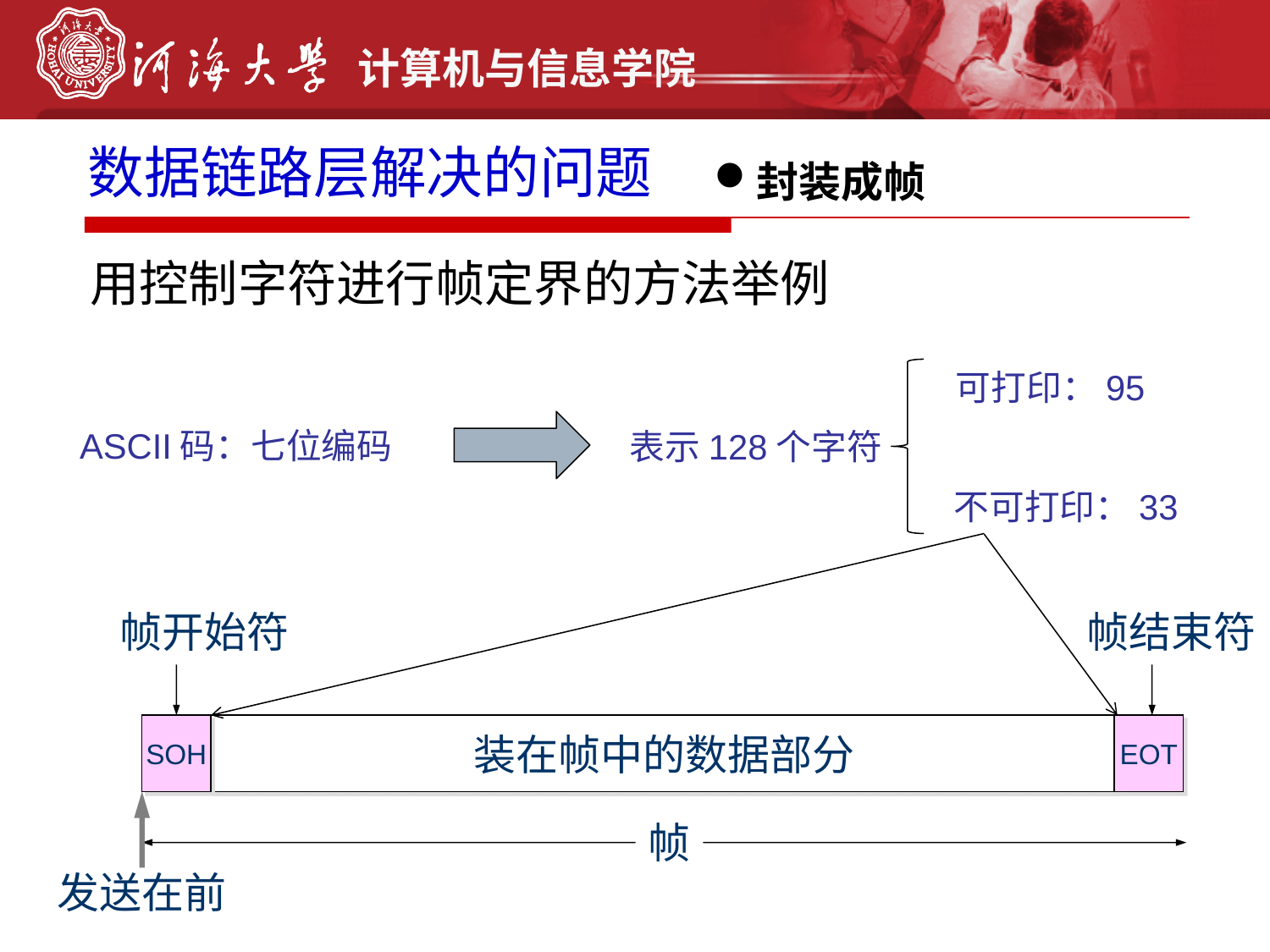

# 数据链路层解决的问题
封装成帧
用控制字符进行帧定界的方法举例

可打印：95
不可打印：33

ASCII码：七位编码
表示128个字符
帧开始符
帧结束符

SOH
EOT
装在帧中的数据部分

帧

发送在前